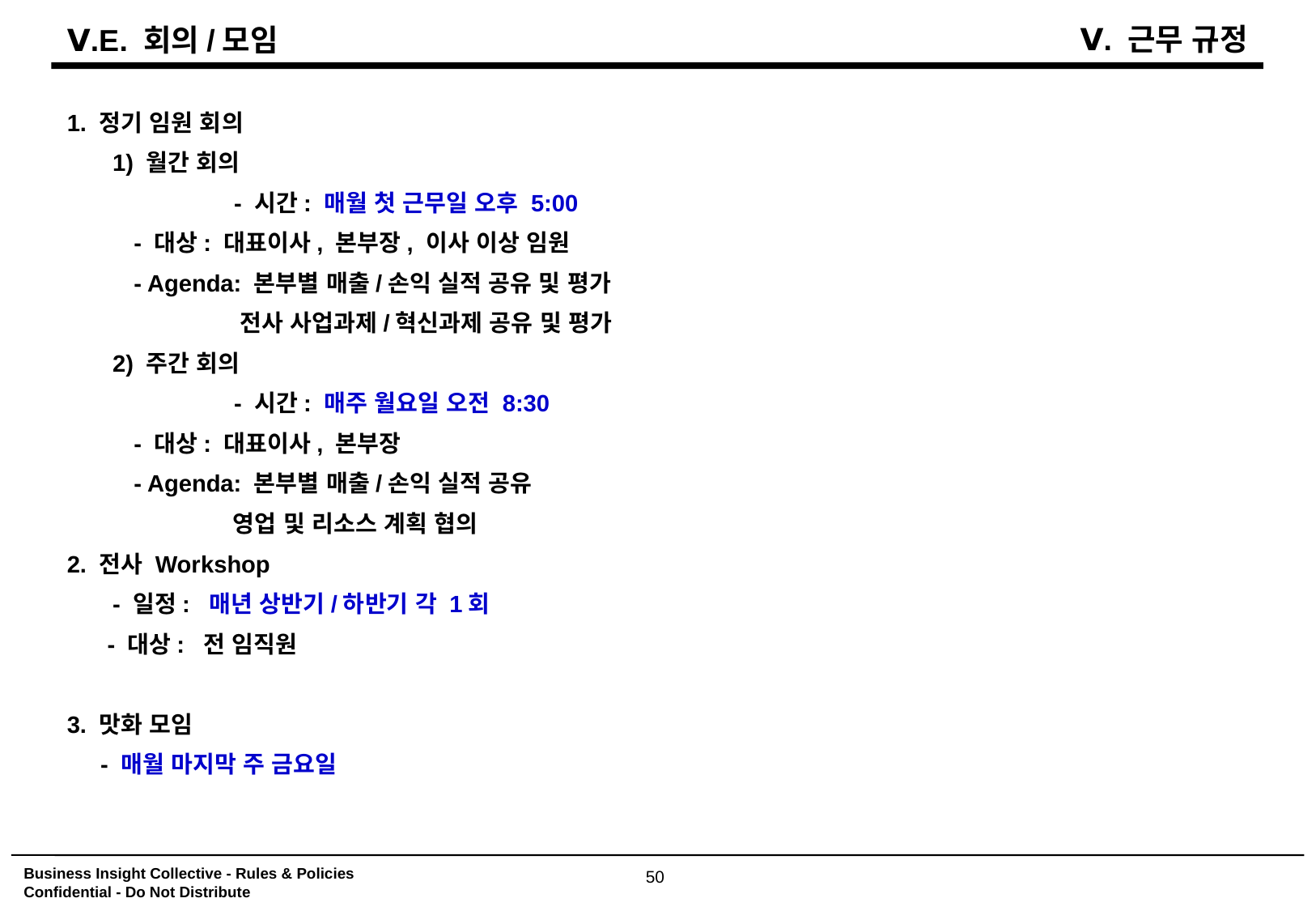

Ⅴ. 근무 규정
Ⅴ.E. 회의/모임
1. 정기 임원 회의
	1) 월간 회의
		- 시간: 매월 첫 근무일 오후 5:00
          - 대상: 대표이사, 본부장, 이사 이상 임원
          - Agenda: 본부별 매출/손익 실적 공유 및 평가
                         전사 사업과제/혁신과제 공유 및 평가
	2) 주간 회의
		- 시간: 매주 월요일 오전 8:30
          - 대상: 대표이사, 본부장
          - Agenda: 본부별 매출/손익 실적 공유
                        영업 및 리소스 계획 협의
2. 전사 Workshop
	- 일정:  매년 상반기/하반기 각 1회
      - 대상:  전 임직원

3. 맛화 모임
     - 매월 마지막 주 금요일